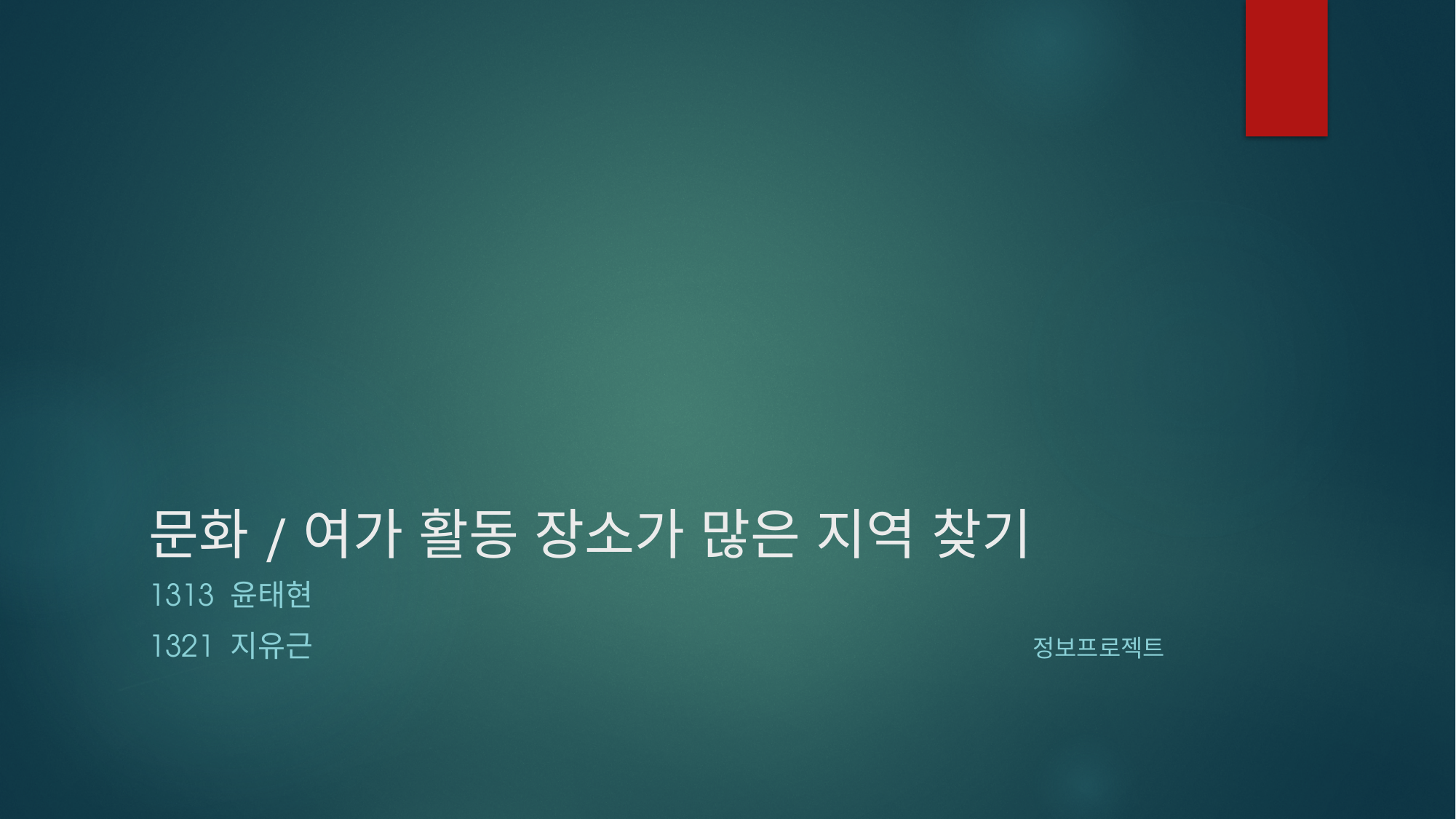

# 문화/여가 활동 장소가 많은 지역 찾기
1313 윤태현
1321 지유근                                                                                      정보프로젝트